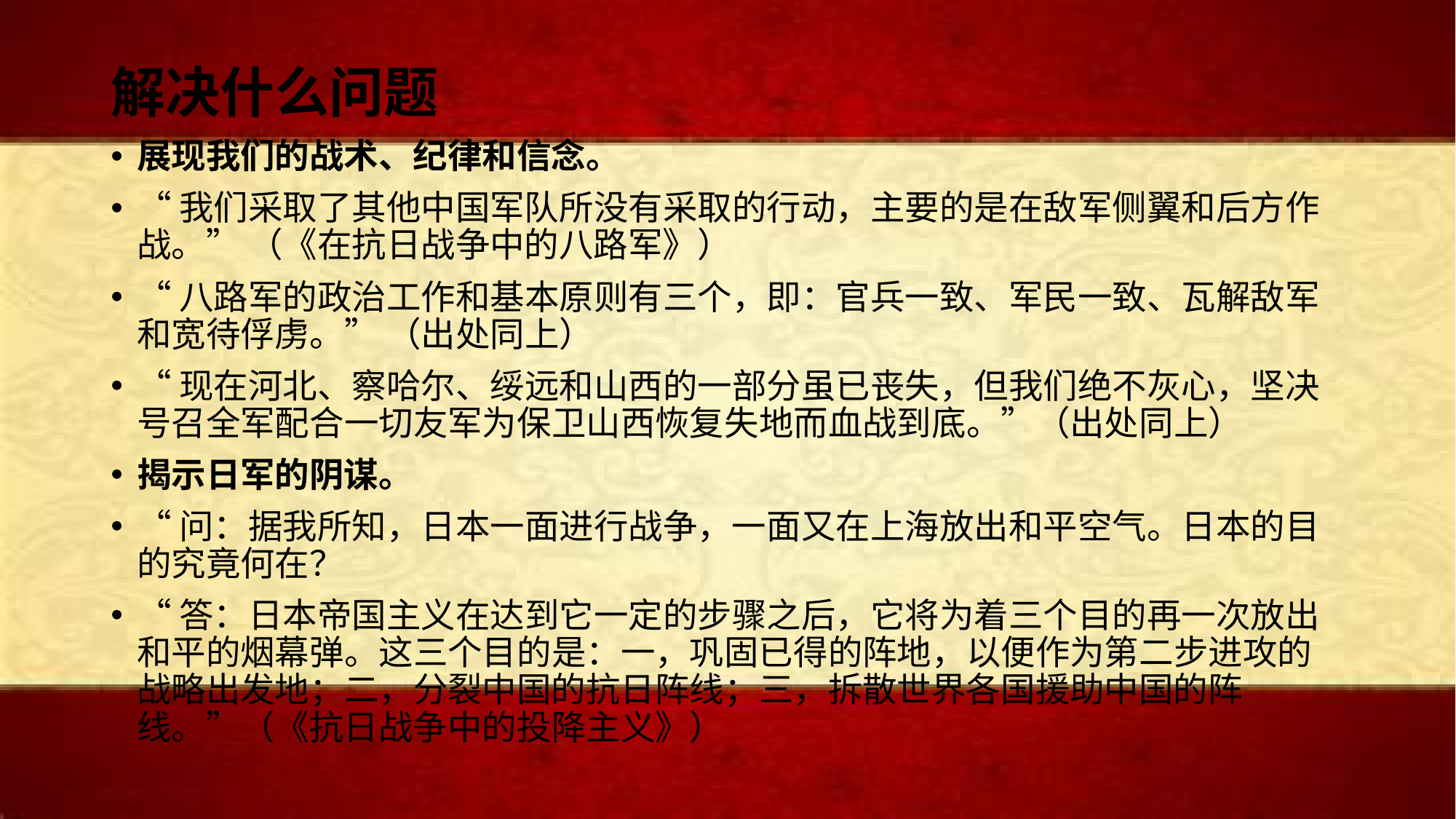

# 解决什么问题
展现我们的战术、纪律和信念。
“我们采取了其他中国军队所没有采取的行动，主要的是在敌军侧翼和后方作战。” （《在抗日战争中的八路军》）
“八路军的政治工作和基本原则有三个，即：官兵一致、军民一致、瓦解敌军和宽待俘虏。” （出处同上）
“现在河北、察哈尔、绥远和山西的一部分虽已丧失，但我们绝不灰心，坚决号召全军配合一切友军为保卫山西恢复失地而血战到底。”（出处同上）
揭示日军的阴谋。
“问：据我所知，日本一面进行战争，一面又在上海放出和平空气。日本的目的究竟何在？
“答：日本帝国主义在达到它一定的步骤之后，它将为着三个目的再一次放出和平的烟幕弹。这三个目的是：一，巩固已得的阵地，以便作为第二步进攻的战略出发地；二，分裂中国的抗日阵线；三，拆散世界各国援助中国的阵线。”（《抗日战争中的投降主义》）